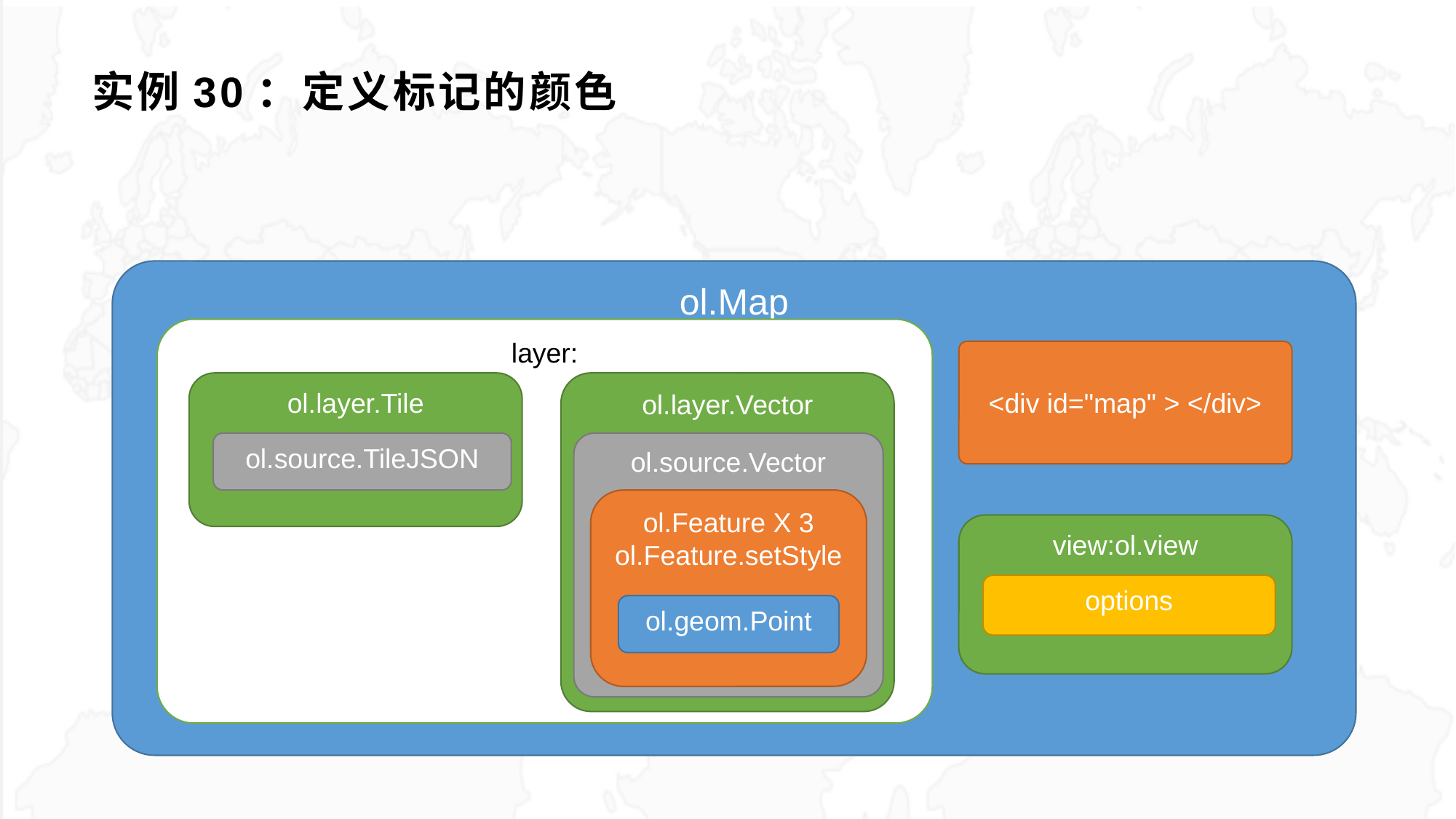

# 实例30：定义标记的颜色
ol.Map
layer:
<div id="map" > </div>
ol.layer.Tile
ol.layer.Vector
ol.source.TileJSON
ol.source.Vector
ol.Feature X 3
ol.Feature.setStyle

view:ol.view
options
ol.geom.Point